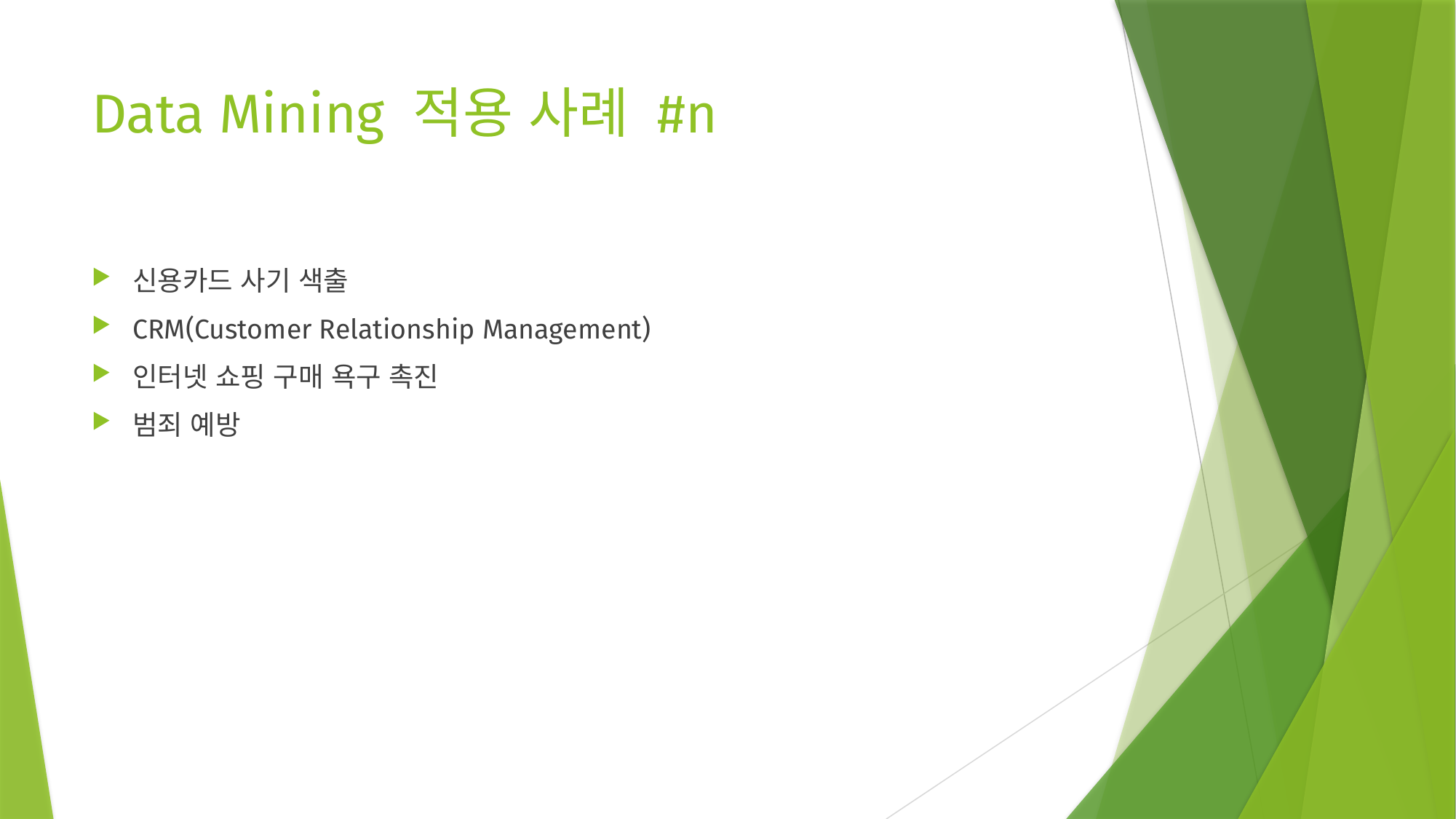

# Data Mining 적용 사례 #n
신용카드 사기 색출
CRM(Customer Relationship Management)
인터넷 쇼핑 구매 욕구 촉진
범죄 예방